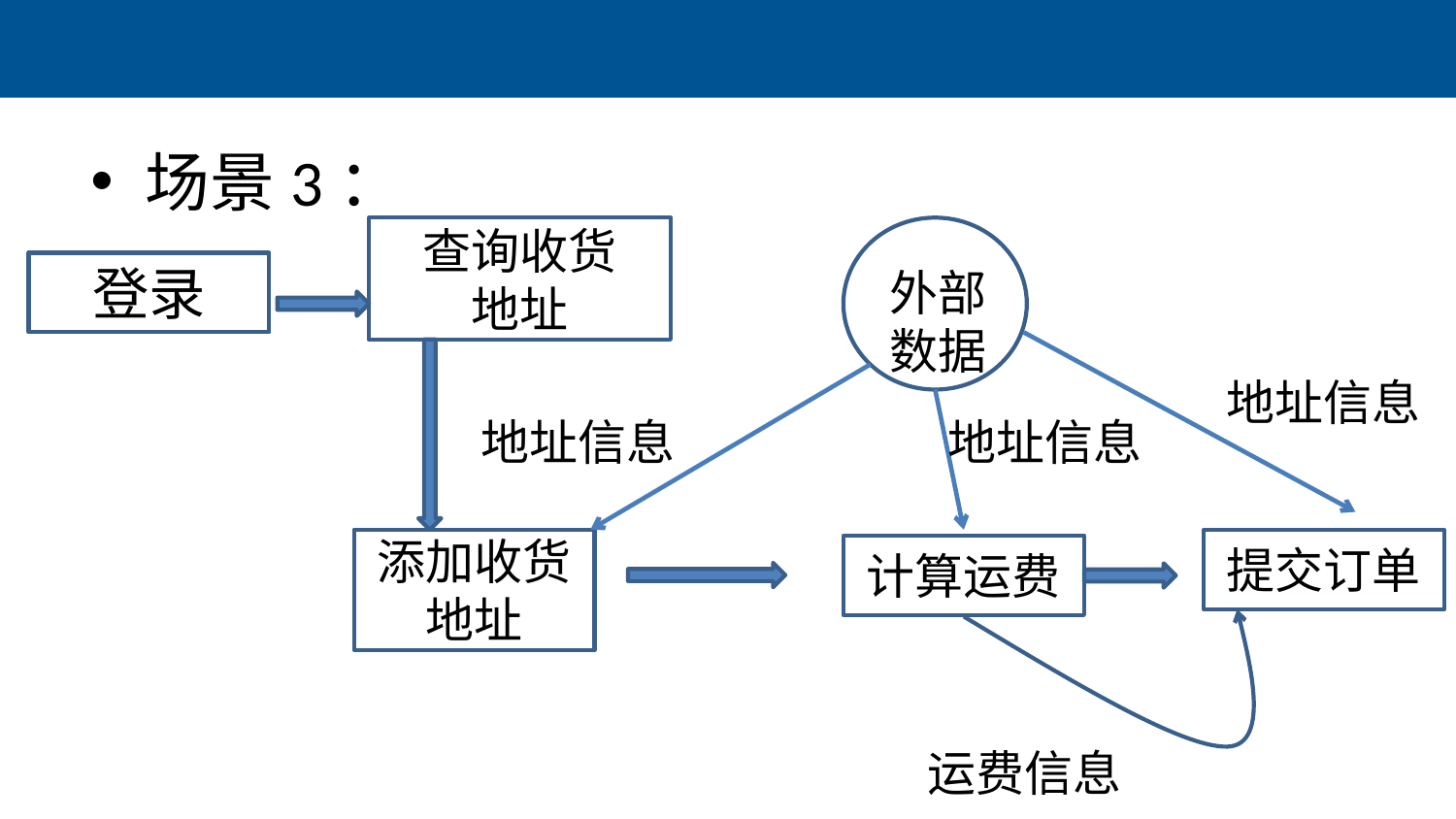

#
场景3：

查询收货
地址

登录
外部
数据

地址信息
地址信息
地址信息
添加收货地址
提交订单
计算运费

运费信息